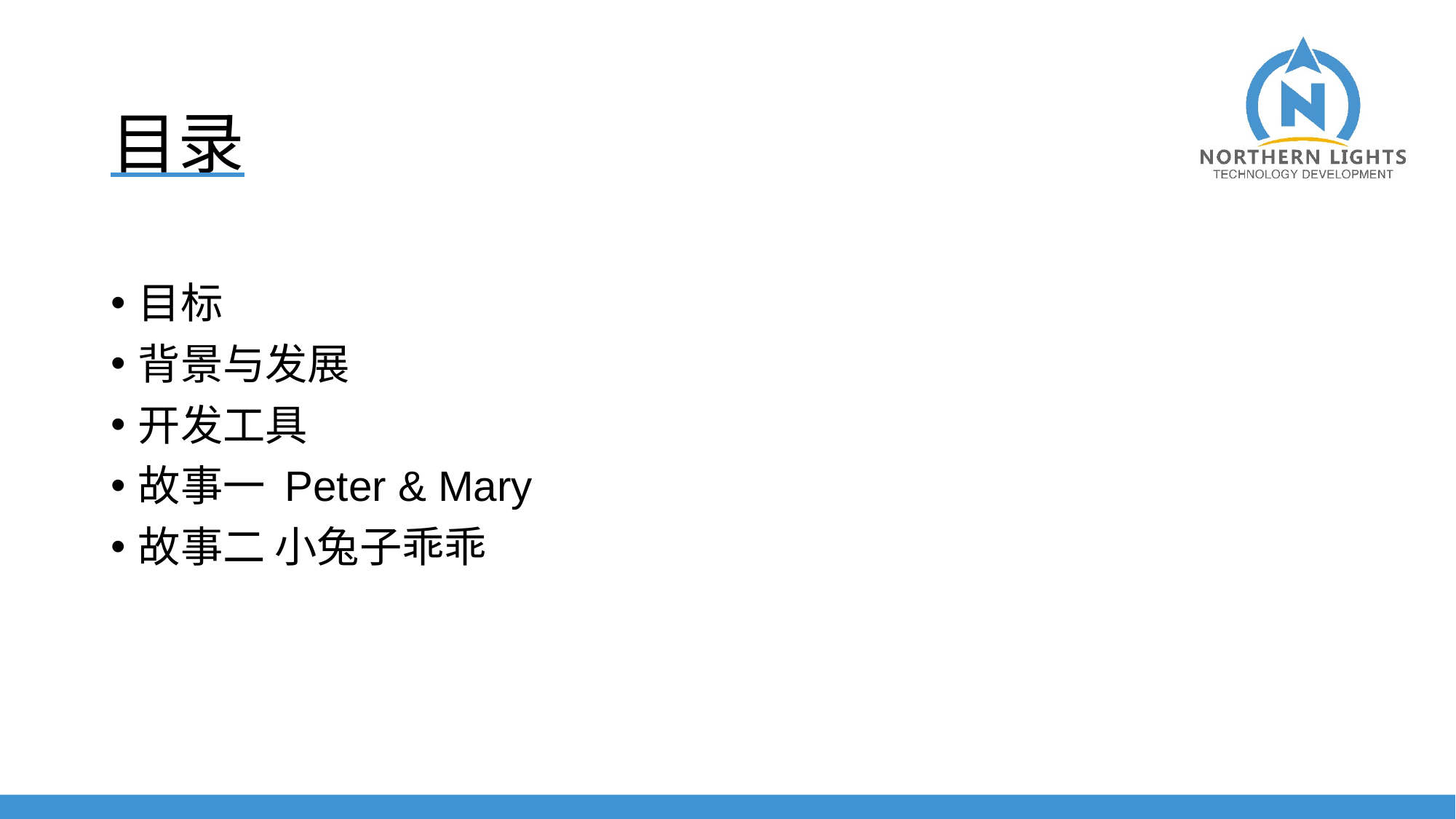

# 目录
目标
背景与发展
开发工具
故事一 Peter & Mary
故事二 小兔子乖乖